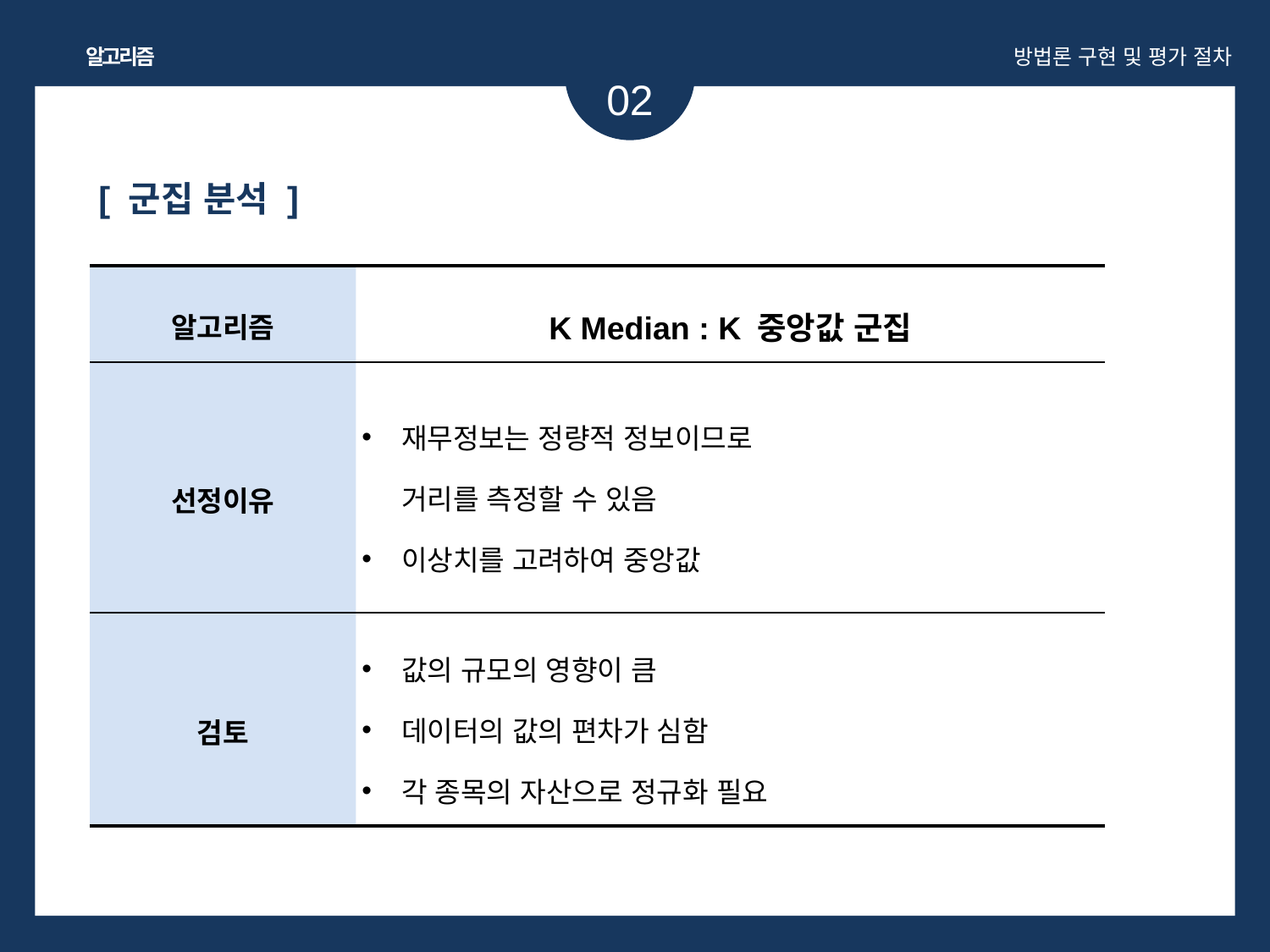

알고리즘
방법론 구현 및 평가 절차
02

[ 군집 분석 ]
| 알고리즘 | K Median : K 중앙값 군집 |
| --- | --- |
| 선정이유 | 재무정보는 정량적 정보이므로 거리를 측정할 수 있음 이상치를 고려하여 중앙값 |
| 검토 | 값의 규모의 영향이 큼 데이터의 값의 편차가 심함 각 종목의 자산으로 정규화 필요 |